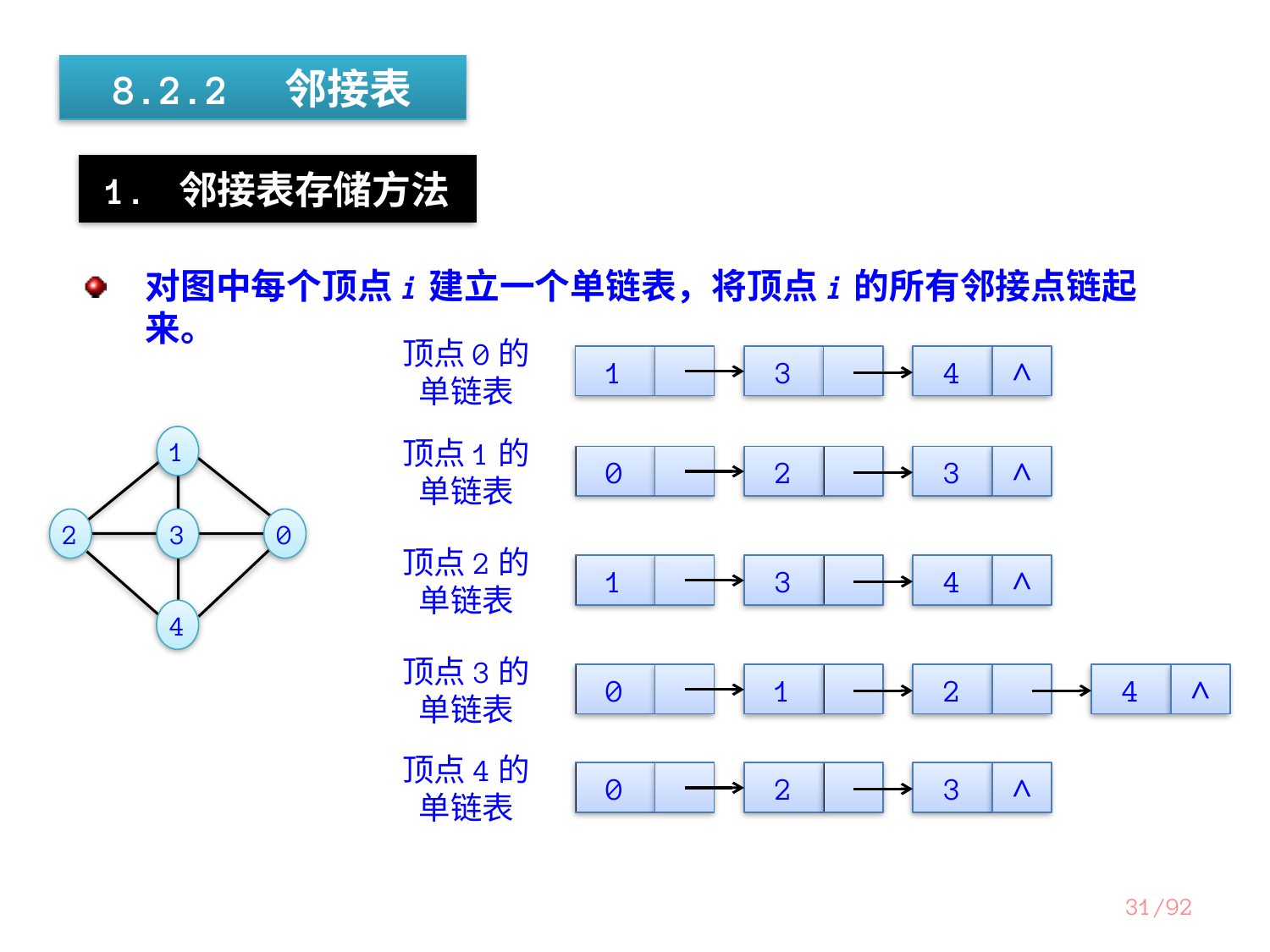

8.2.2  邻接表
1. 邻接表存储方法
对图中每个顶点i建立一个单链表，将顶点i的所有邻接点链起来。
顶点0的单链表
1

3

4
∧
1

2
3
0

4
顶点1的单链表
0

2

3
∧
顶点2的单链表
1

3

4
∧
顶点3的单链表
0

1

2

4
∧
顶点4的单链表
0

2

3
∧
31/92